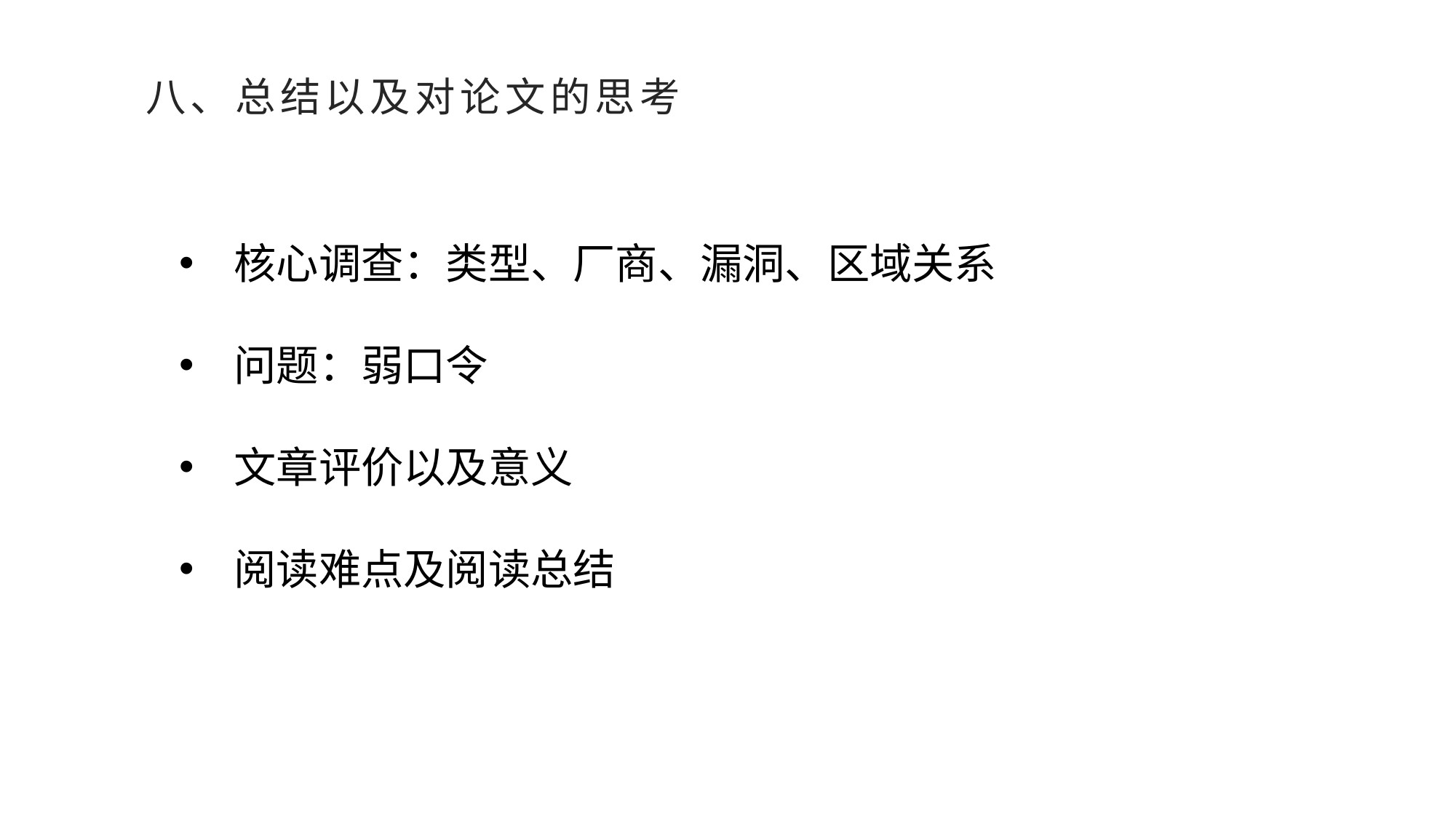

八、总结以及对论文的思考
核心调查：类型、厂商、漏洞、区域关系

问题：弱口令

文章评价以及意义

阅读难点及阅读总结